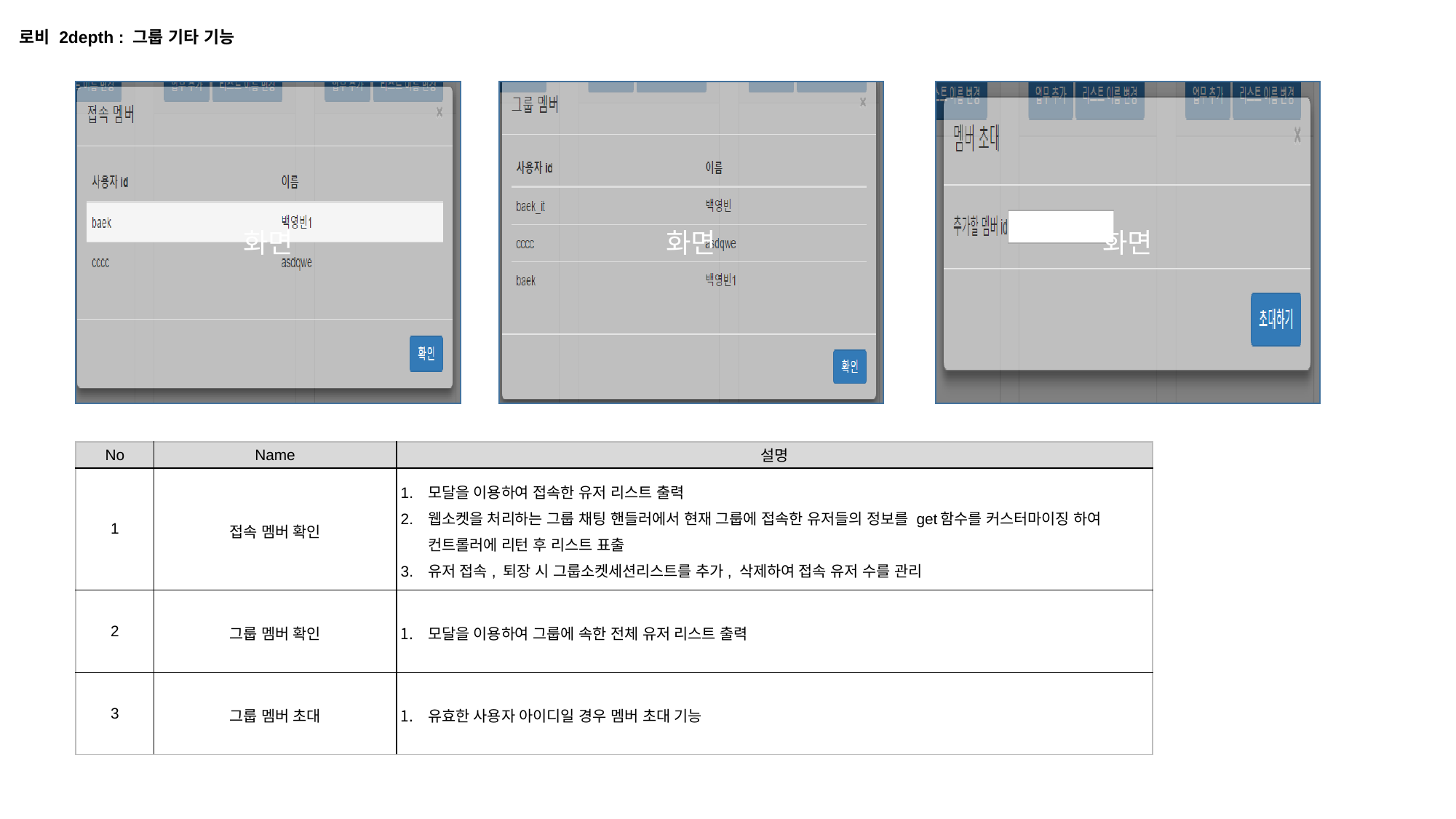

로비 2depth : 그룹 기타 기능
화면
화면
화면
| No | Name | 설명 |
| --- | --- | --- |
| 1 | 접속 멤버 확인 | 모달을 이용하여 접속한 유저 리스트 출력 웹소켓을 처리하는 그룹 채팅 핸들러에서 현재 그룹에 접속한 유저들의 정보를 get함수를 커스터마이징 하여 컨트롤러에 리턴 후 리스트 표출 유저 접속, 퇴장 시 그룹소켓세션리스트를 추가, 삭제하여 접속 유저 수를 관리 |
| 2 | 그룹 멤버 확인 | 모달을 이용하여 그룹에 속한 전체 유저 리스트 출력 |
| 3 | 그룹 멤버 초대 | 유효한 사용자 아이디일 경우 멤버 초대 기능 |